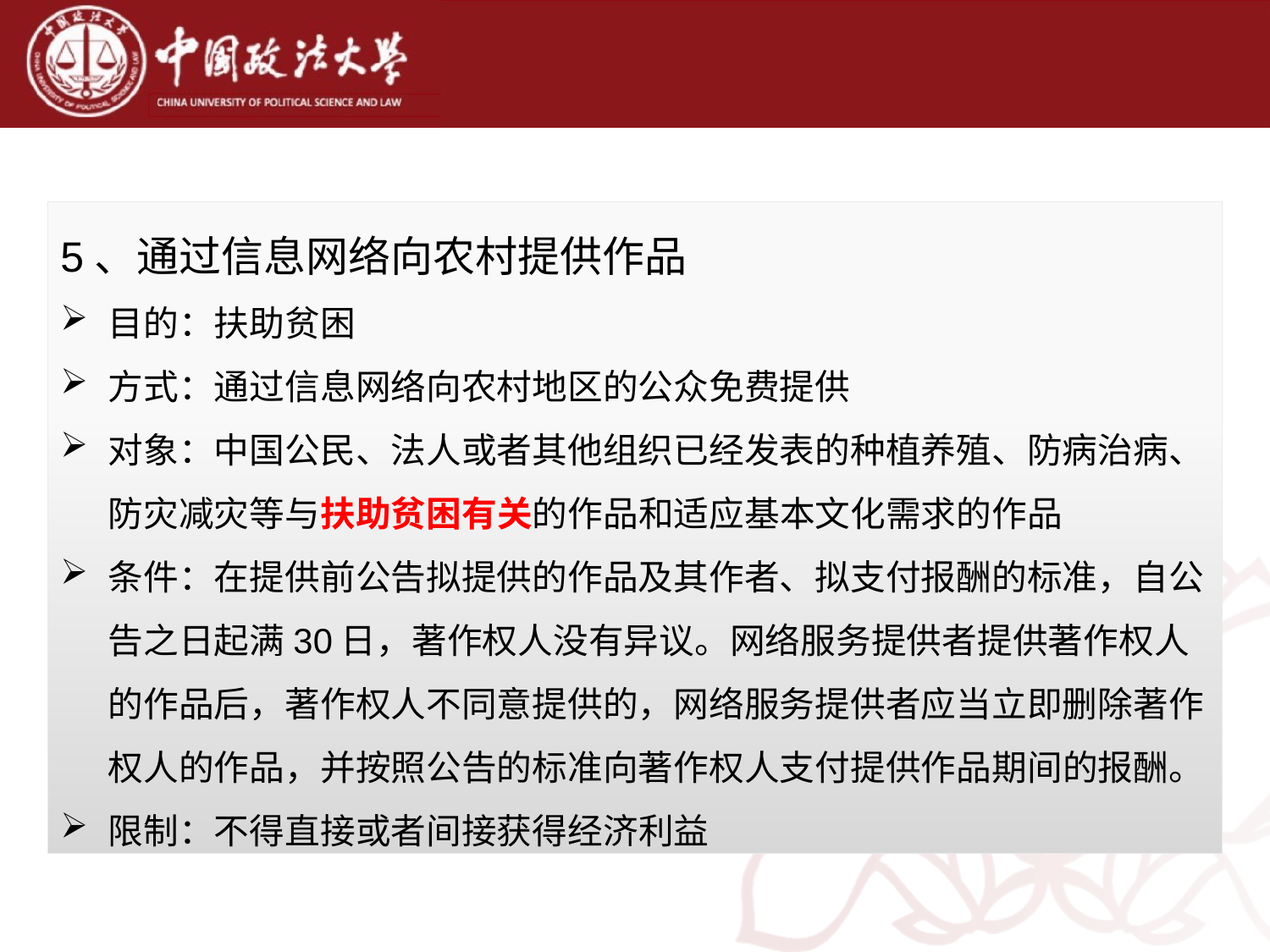

5、通过信息网络向农村提供作品
目的：扶助贫困
方式：通过信息网络向农村地区的公众免费提供
对象：中国公民、法人或者其他组织已经发表的种植养殖、防病治病、防灾减灾等与扶助贫困有关的作品和适应基本文化需求的作品
条件：在提供前公告拟提供的作品及其作者、拟支付报酬的标准，自公告之日起满30日，著作权人没有异议。网络服务提供者提供著作权人的作品后，著作权人不同意提供的，网络服务提供者应当立即删除著作权人的作品，并按照公告的标准向著作权人支付提供作品期间的报酬。
限制：不得直接或者间接获得经济利益